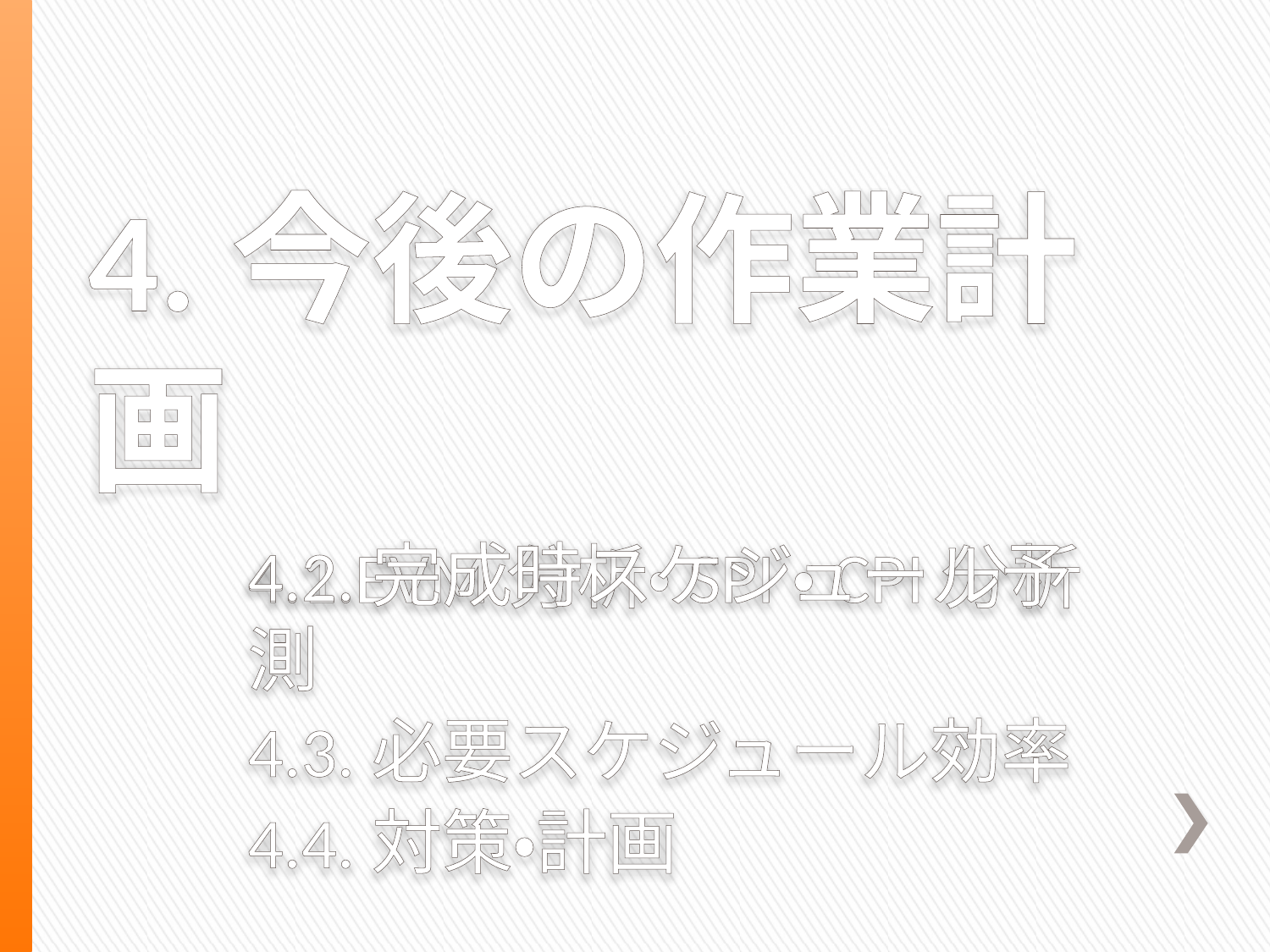

# 4.今後の作業計画
4.1.EVM分析・SPI・CPI分析
4.2.完成時スケジュール予測
4.3.必要スケジュール効率
4.4.対策・計画